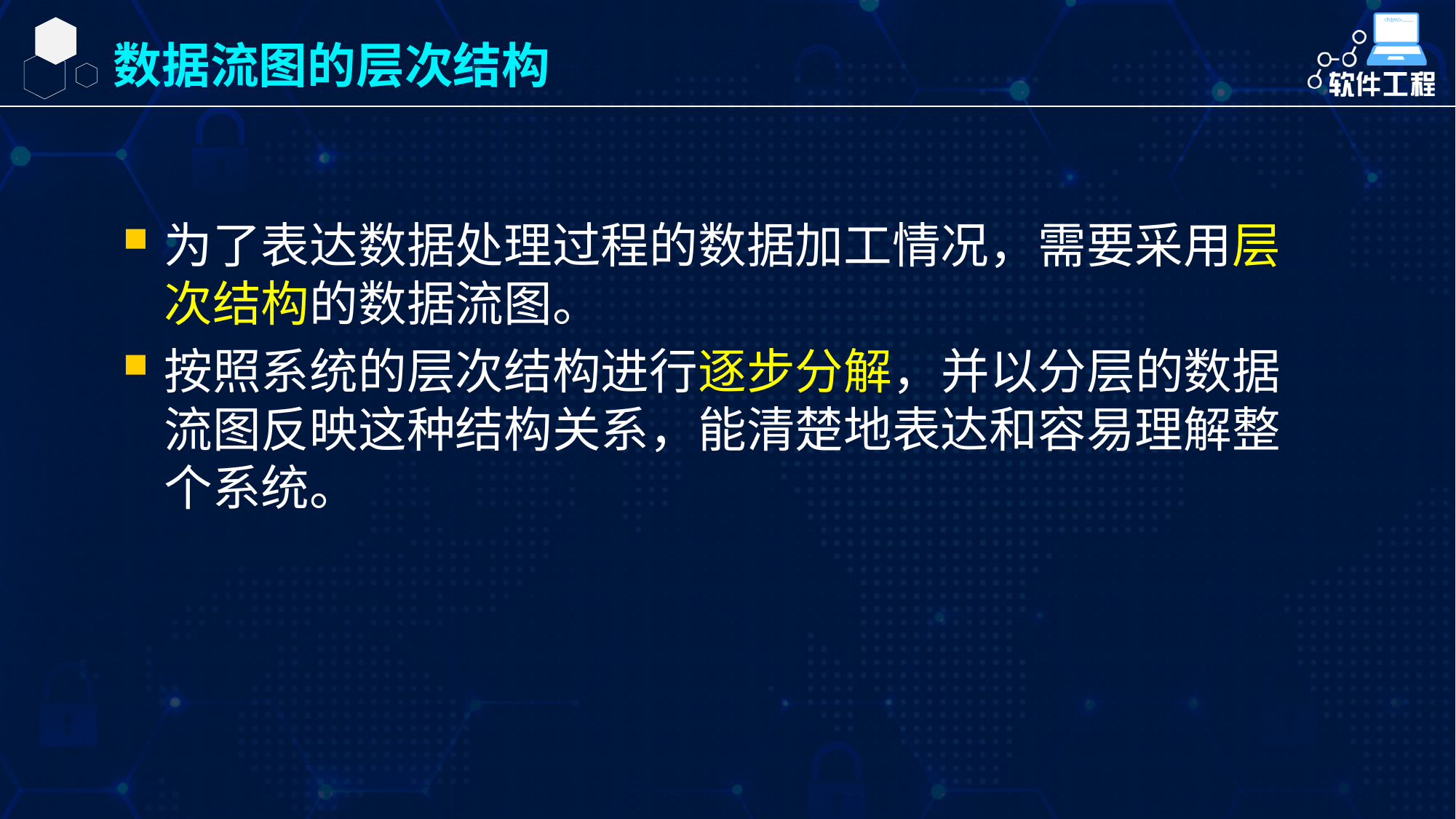

数据流图的层次结构

为了表达数据处理过程的数据加工情况，需要采用层次结构的数据流图。
按照系统的层次结构进行逐步分解，并以分层的数据流图反映这种结构关系，能清楚地表达和容易理解整个系统。